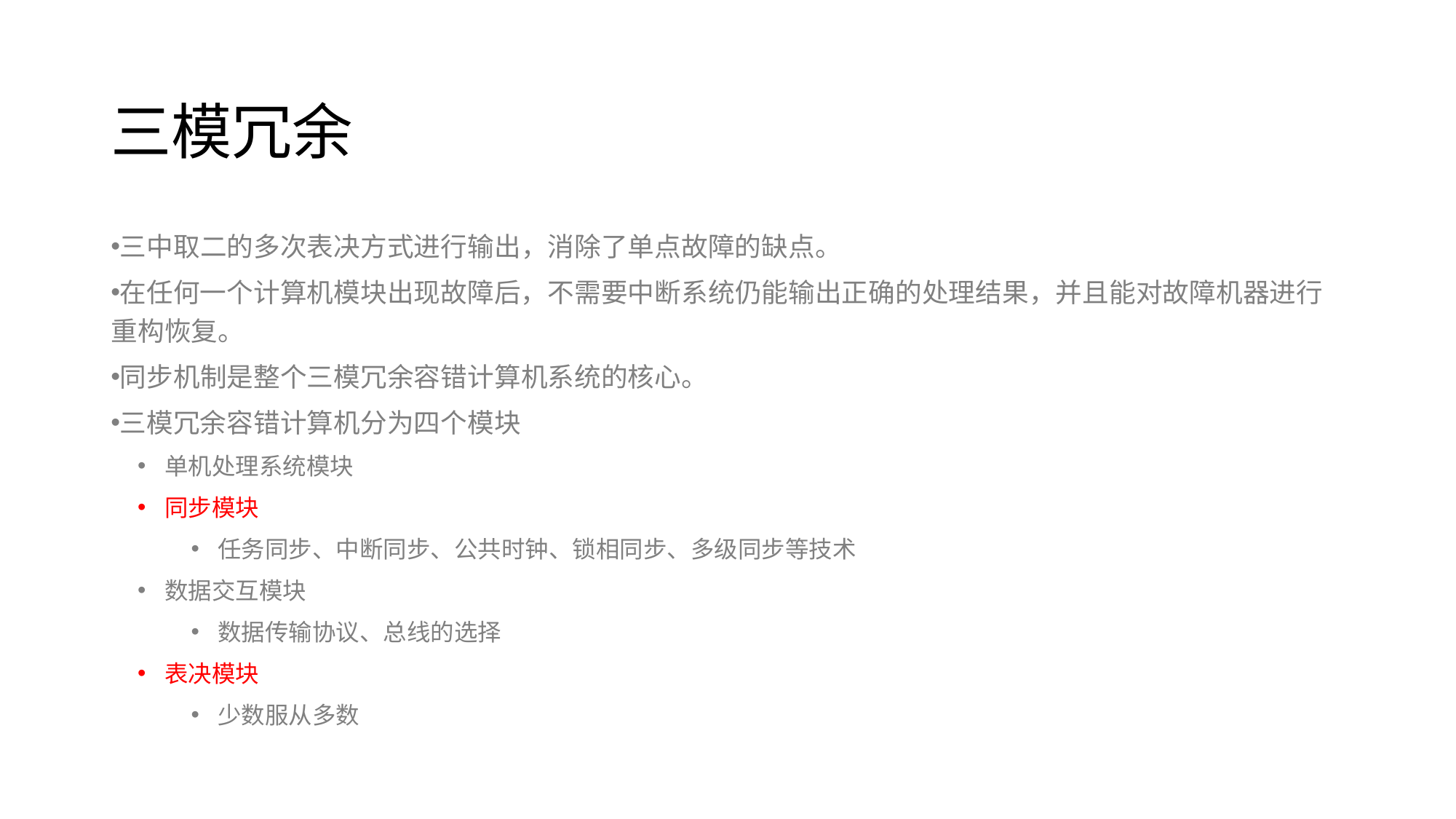

# 三模冗余
三中取二的多次表决方式进行输出，消除了单点故障的缺点。
在任何一个计算机模块出现故障后，不需要中断系统仍能输出正确的处理结果，并且能对故障机器进行重构恢复。
同步机制是整个三模冗余容错计算机系统的核心。
三模冗余容错计算机分为四个模块
单机处理系统模块
同步模块
任务同步、中断同步、公共时钟、锁相同步、多级同步等技术
数据交互模块
数据传输协议、总线的选择
表决模块
少数服从多数